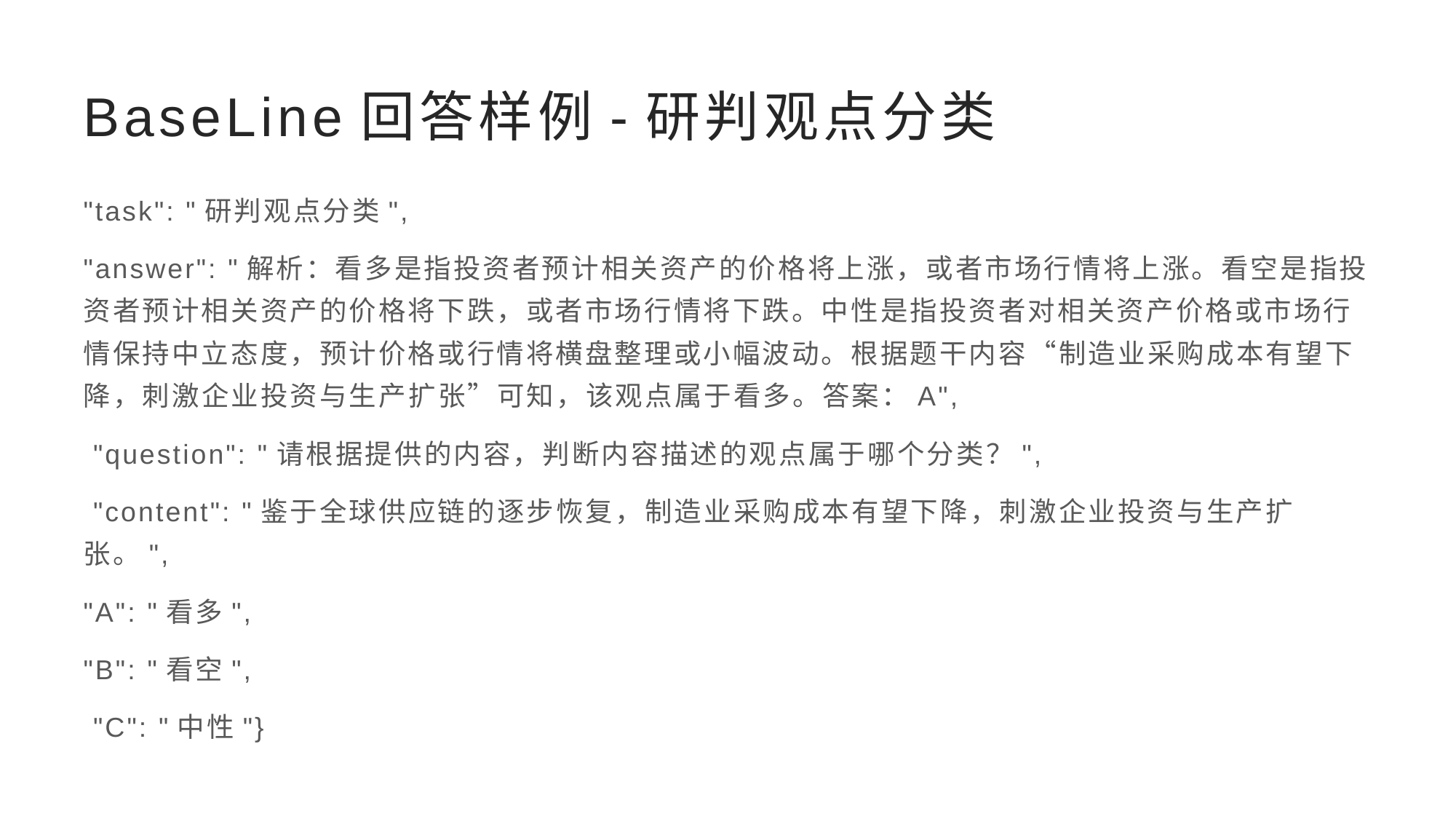

# BaseLine回答样例-研判观点分类
"task": "研判观点分类",
"answer": "解析：看多是指投资者预计相关资产的价格将上涨，或者市场行情将上涨。看空是指投资者预计相关资产的价格将下跌，或者市场行情将下跌。中性是指投资者对相关资产价格或市场行情保持中立态度，预计价格或行情将横盘整理或小幅波动。根据题干内容“制造业采购成本有望下降，刺激企业投资与生产扩张”可知，该观点属于看多。答案：A",
 "question": "请根据提供的内容，判断内容描述的观点属于哪个分类？",
 "content": "鉴于全球供应链的逐步恢复，制造业采购成本有望下降，刺激企业投资与生产扩张。",
"A": "看多",
"B": "看空",
 "C": "中性"}